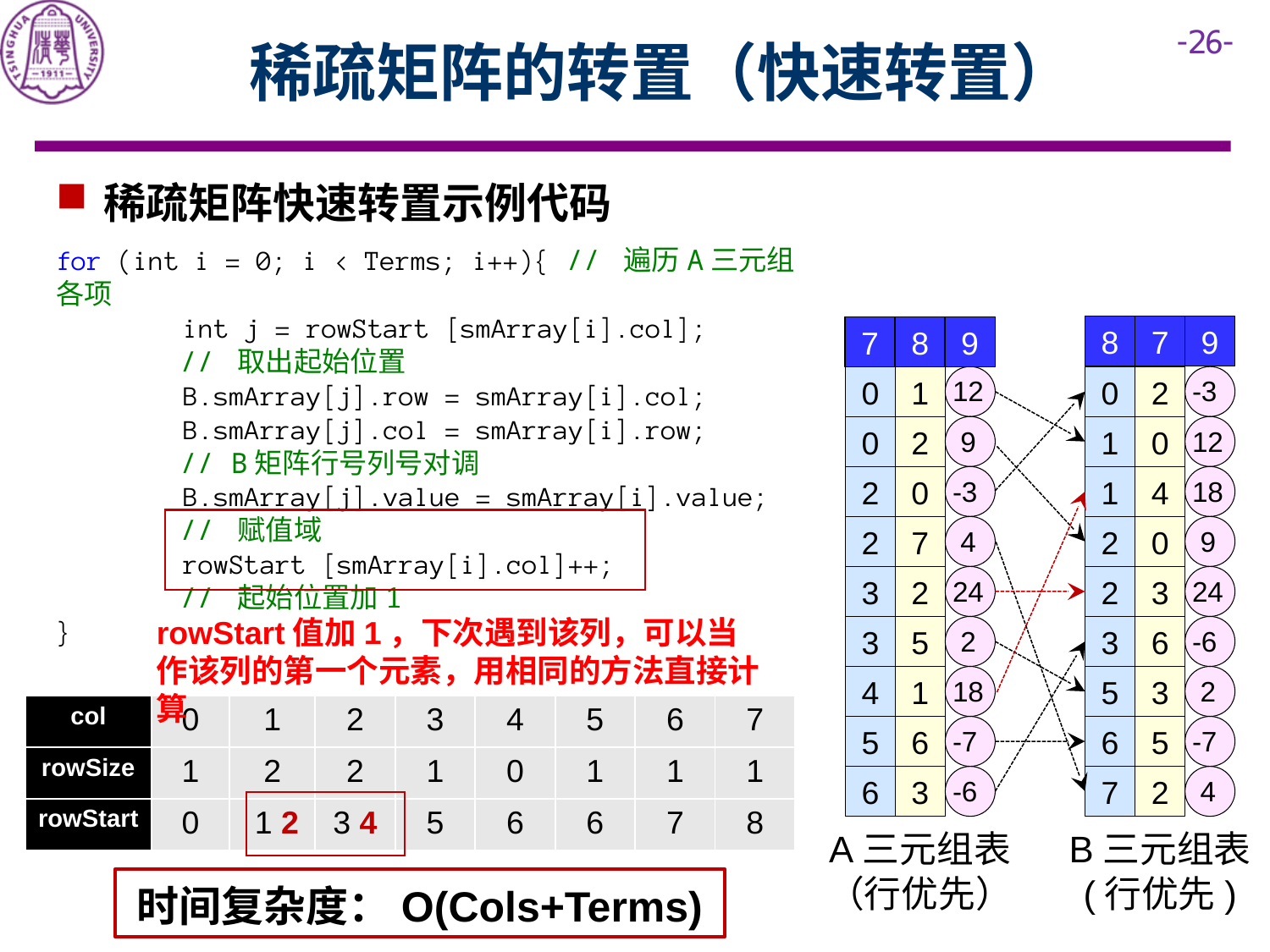

稀疏矩阵的转置（快速转置）
稀疏矩阵快速转置示例代码
for (int i = 0; i < Terms; i++){ // 遍历A三元组各项
	int j = rowStart [smArray[i].col];
        // 取出起始位置
	B.smArray[j].row = smArray[i].col;
	B.smArray[j].col = smArray[i].row;
        // B矩阵行号列号对调
	B.smArray[j].value = smArray[i].value;
        // 赋值域
	rowStart [smArray[i].col]++;
        // 起始位置加1
}
8
7
9
0
2
-3
1
0
12
1
4
18
2
0
 9
2
3
24
3
6
-6
5
3
 2
6
5
-7
7
2
 4
7
8
9
0
1
12
0
2
 9
2
0
-3
2
7
 4
3
2
24
3
5
 2
4
1
18
5
6
-7
6
3
-6

rowStart值加1，下次遇到该列，可以当作该列的第一个元素，用相同的方法直接计算
| col | 0 | 1 | 2 | 3 | 4 | 5 | 6 | 7 |
| --- | --- | --- | --- | --- | --- | --- | --- | --- |
| rowSize | 1 | 2 | 2 | 1 | 0 | 1 | 1 | 1 |
| rowStart | 0 | 1 2 | 3 4 | 5 | 6 | 6 | 7 | 8 |

A三元组表
（行优先）
B三元组表
(行优先)
时间复杂度：O(Cols+Terms)